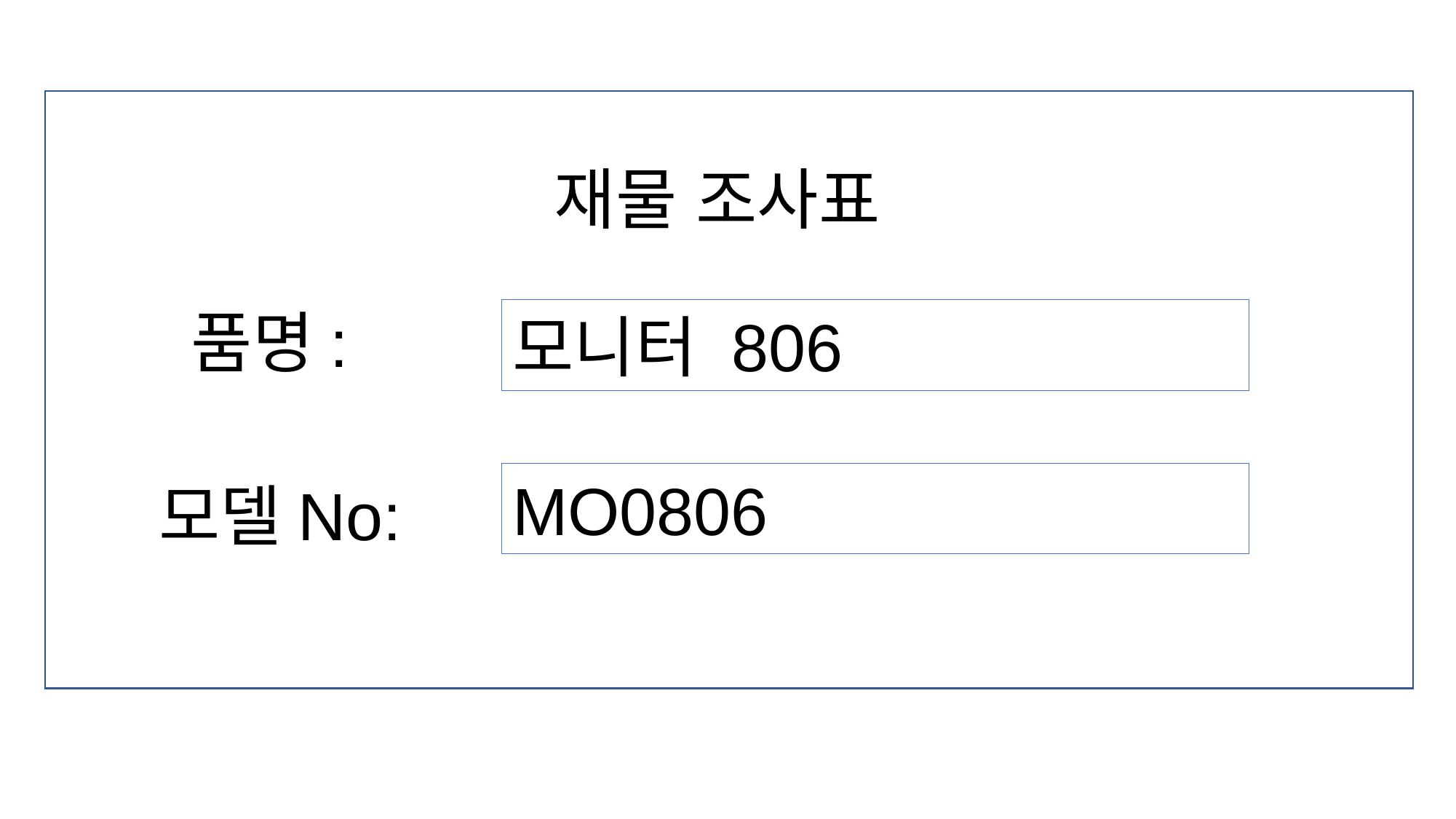

재물 조사표
품명:
모니터 806
MO0806
모델No: